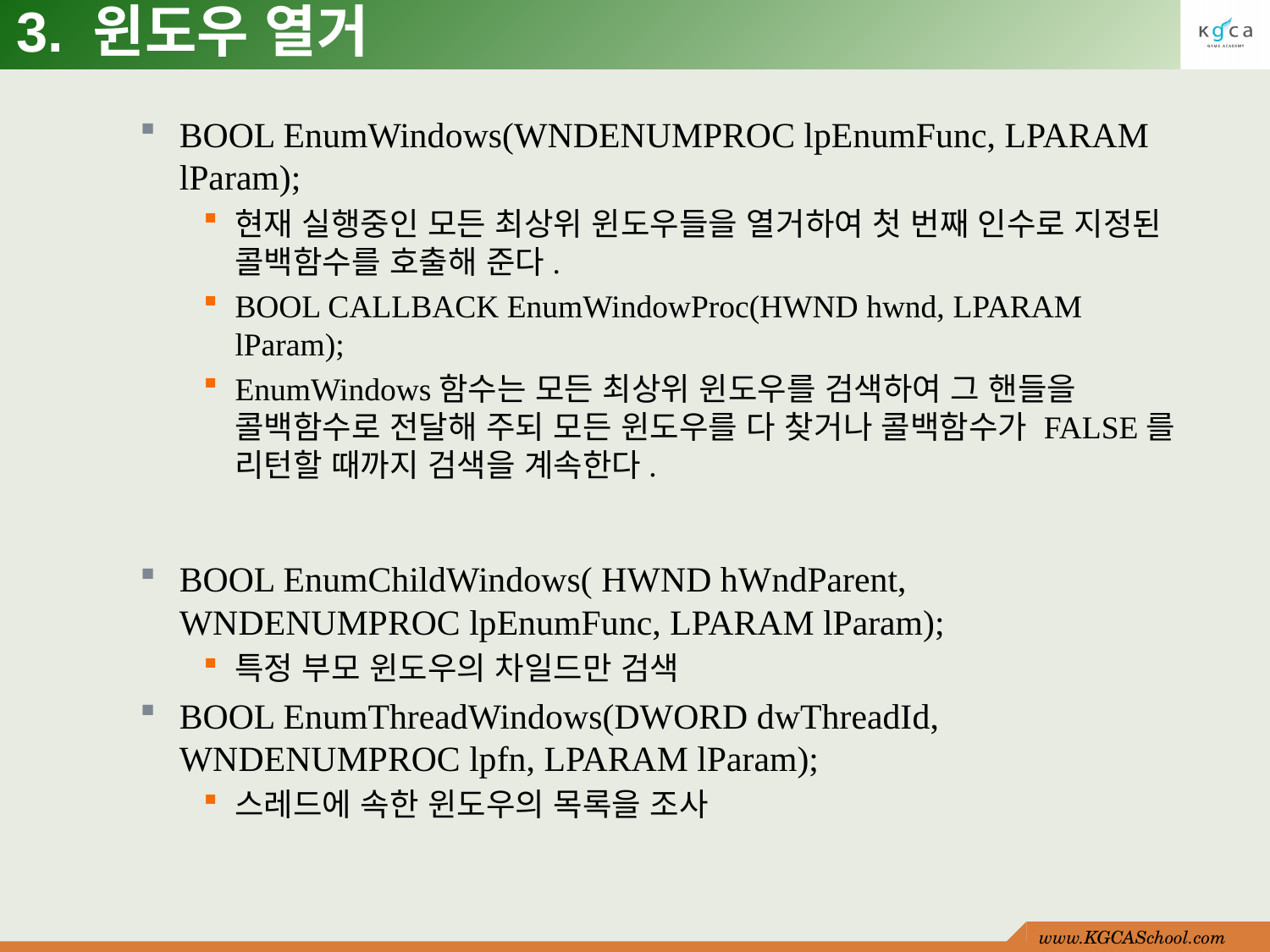

# 3. 윈도우 열거
BOOL EnumWindows(WNDENUMPROC lpEnumFunc, LPARAM lParam);
현재 실행중인 모든 최상위 윈도우들을 열거하여 첫 번째 인수로 지정된 콜백함수를 호출해 준다.
BOOL CALLBACK EnumWindowProc(HWND hwnd, LPARAM lParam);
EnumWindows함수는 모든 최상위 윈도우를 검색하여 그 핸들을 콜백함수로 전달해 주되 모든 윈도우를 다 찾거나 콜백함수가 FALSE를 리턴할 때까지 검색을 계속한다.

BOOL EnumChildWindows( HWND hWndParent, WNDENUMPROC lpEnumFunc, LPARAM lParam);
특정 부모 윈도우의 차일드만 검색
BOOL EnumThreadWindows(DWORD dwThreadId, WNDENUMPROC lpfn, LPARAM lParam);
스레드에 속한 윈도우의 목록을 조사